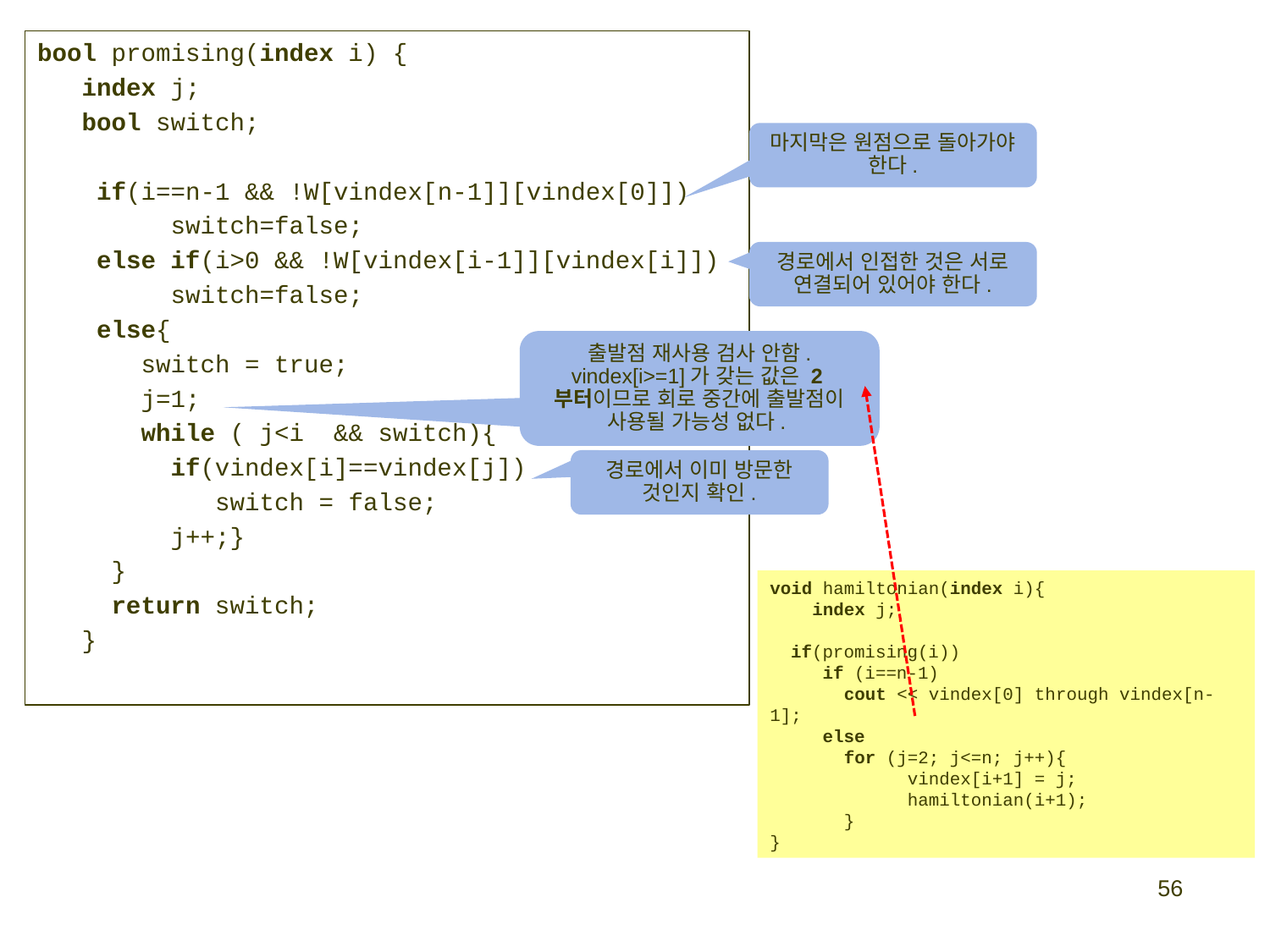

bool promising(index i) {
   index j;
   bool switch;

    if(i==n-1 && !W[vindex[n-1]][vindex[0]])
         switch=false;
    else if(i>0 && !W[vindex[i-1]][vindex[i]])
         switch=false;
    else{
       switch = true;
       j=1;
       while ( j<i  && switch){
         if(vindex[i]==vindex[j])
            switch = false;
         j++;}
     }
     return switch;
   }
마지막은 원점으로 돌아가야 한다.
경로에서 인접한 것은 서로 연결되어 있어야 한다.
출발점 재사용 검사 안함. vindex[i>=1]가 갖는 값은 2부터이므로 회로 중간에 출발점이 사용될 가능성 없다.
경로에서 이미 방문한 것인지 확인.
void hamiltonian(index i){
    index j;

  if(promising(i))
     if (i==n-1)
       cout << vindex[0] through vindex[n-1];
     else
       for (j=2; j<=n; j++){
             vindex[i+1] = j;
             hamiltonian(i+1);
       }
}
56